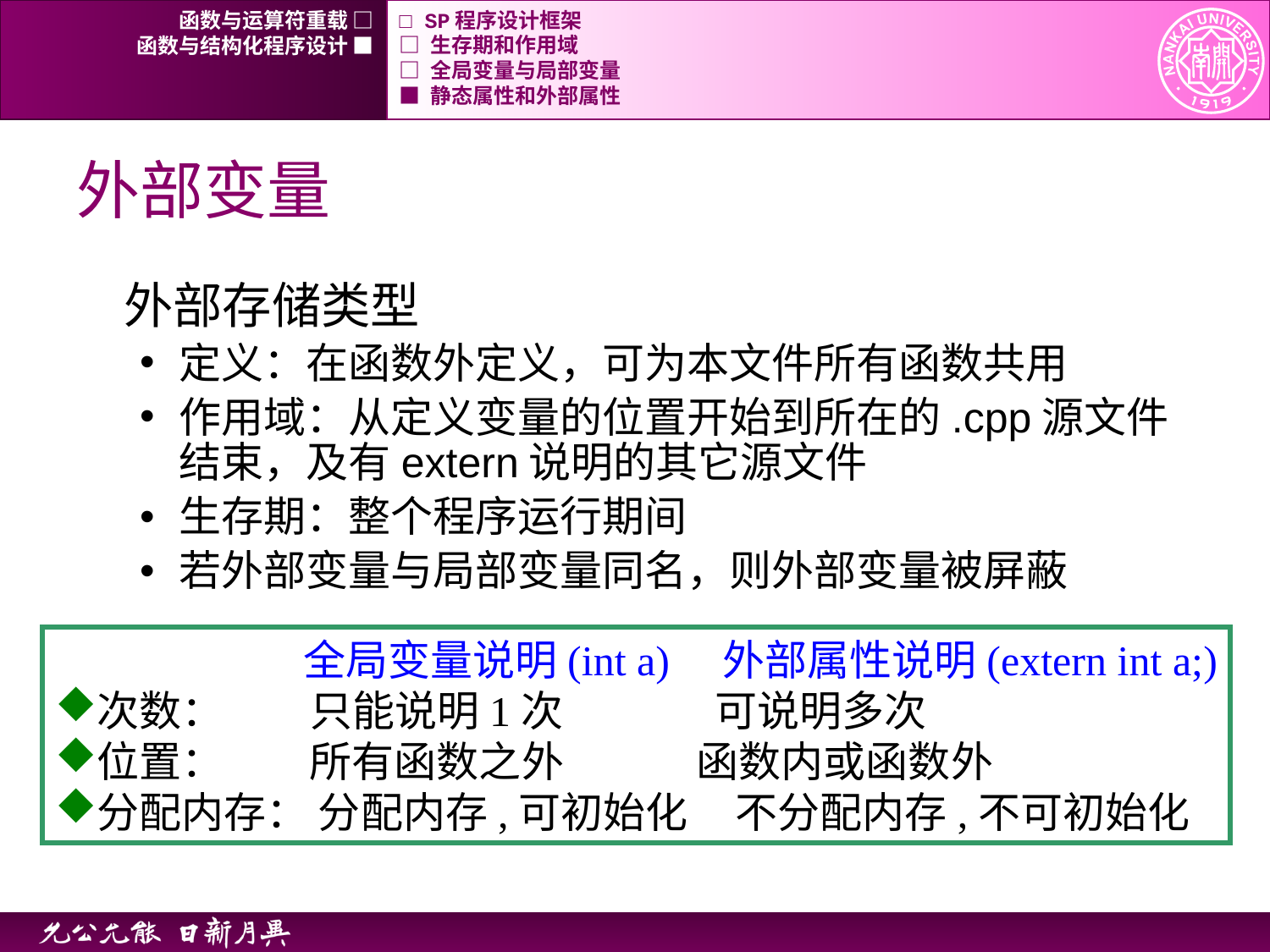

函数与运算符重载 □
□ SP程序设计框架
函数与结构化程序设计 ■
□ 生存期和作用域

□ 全局变量与局部变量

■ 静态属性和外部属性
# 外部变量
外部存储类型
定义：在函数外定义，可为本文件所有函数共用
作用域：从定义变量的位置开始到所在的.cpp源文件结束，及有extern说明的其它源文件
生存期：整个程序运行期间
若外部变量与局部变量同名，则外部变量被屏蔽

                         全局变量说明(int a)    外部属性说明(extern int a;)
次数：         只能说明1次                可说明多次
位置：         所有函数之外              函数内或函数外
分配内存： 分配内存,可初始化     不分配内存,不可初始化